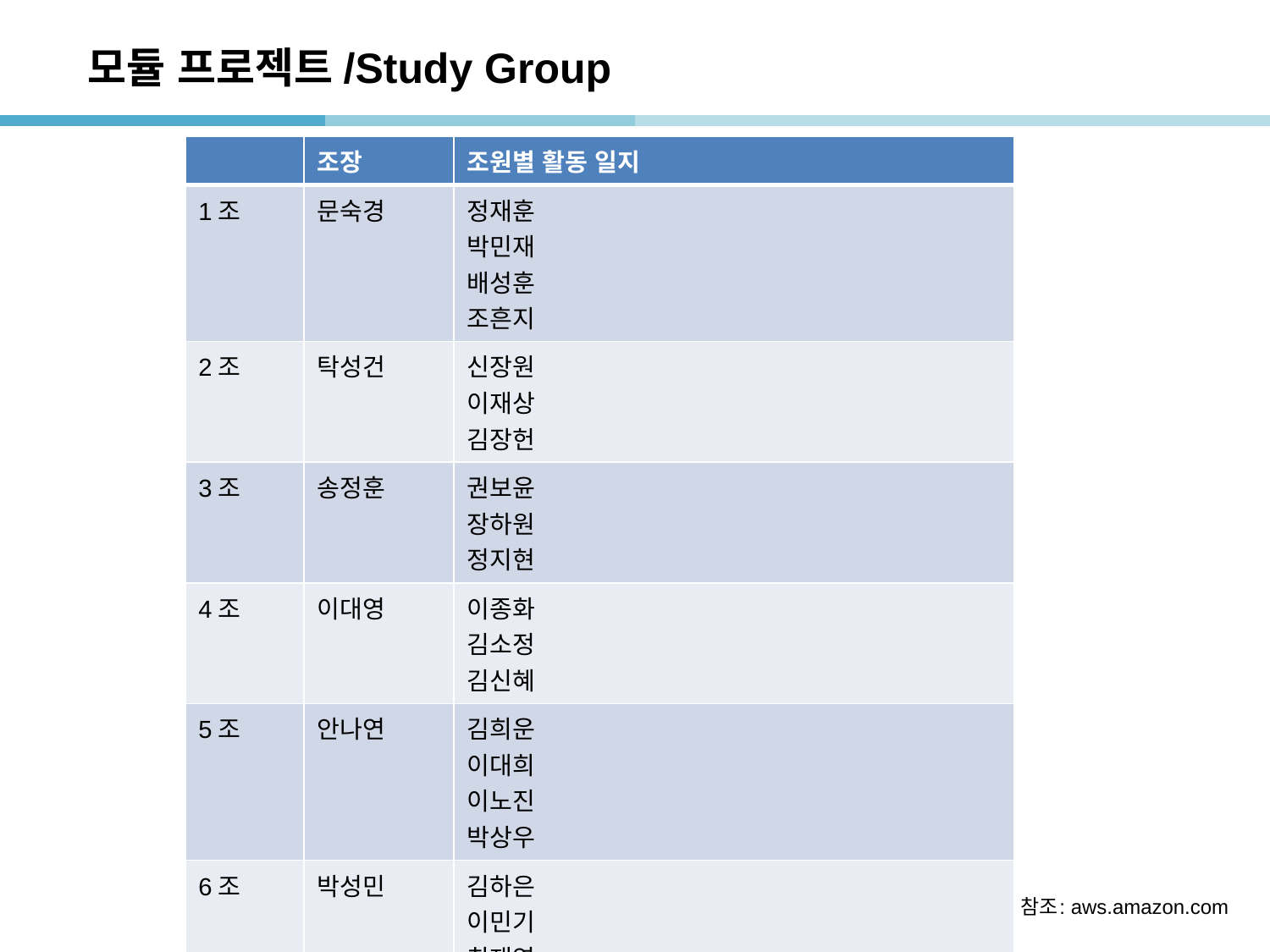

# 모듈 프로젝트/Study Group
|  | 조장 | 조원별 활동 일지 |
| --- | --- | --- |
| 1조 | 문숙경 | 정재훈 박민재 배성훈 조흔지 |
| 2조 | 탁성건 | 신장원 이재상 김장헌 |
| 3조 | 송정훈 | 권보윤 장하원 정지현 |
| 4조 | 이대영 | 이종화 김소정 김신혜 |
| 5조 | 안나연 | 김희운 이대희 이노진 박상우 |
| 6조 | 박성민 | 김하은 이민기 최재영 이여진 |
문서 참조: aws.amazon.com